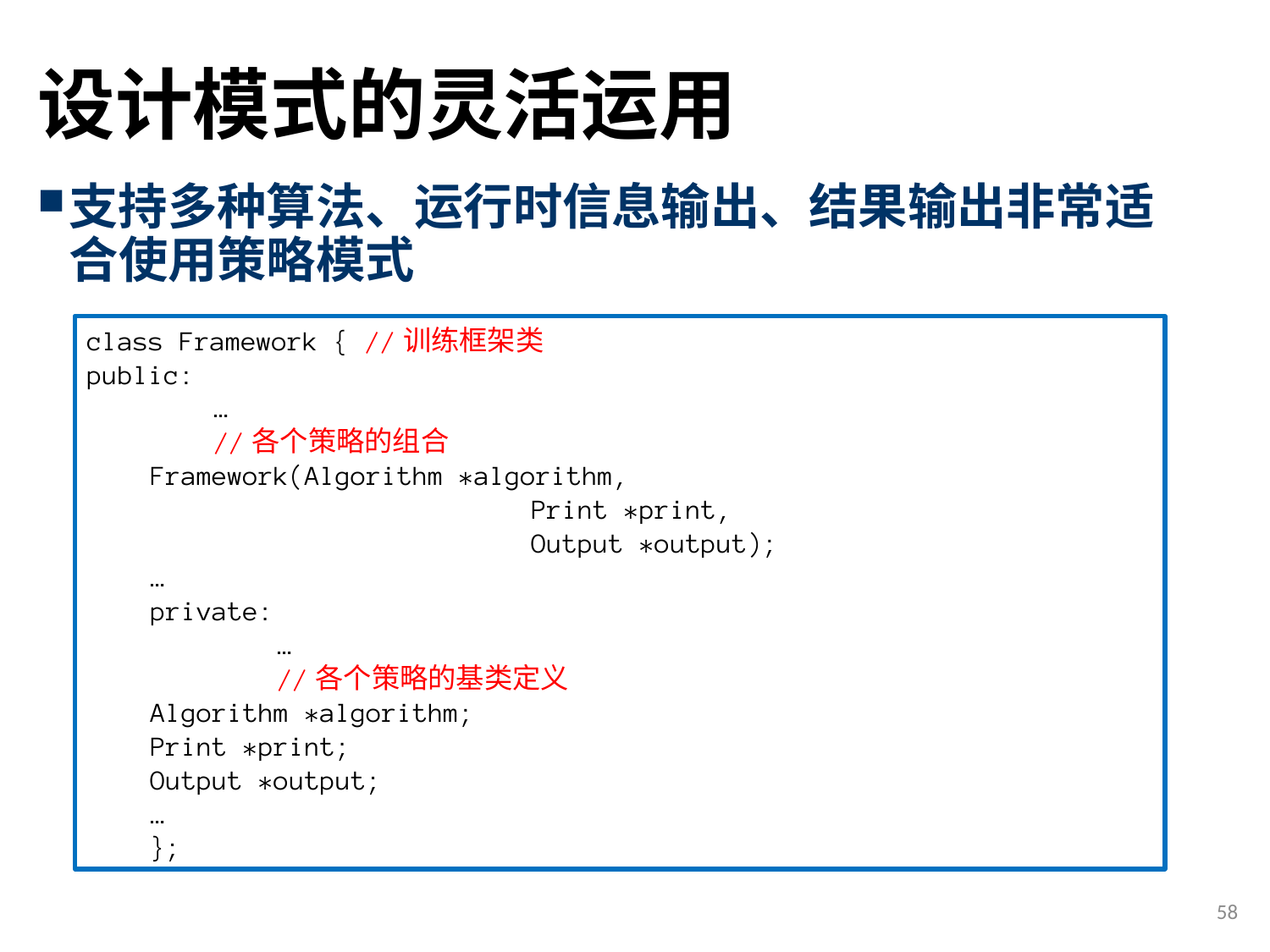

# 设计模式的灵活运用
支持多种算法、运行时信息输出、结果输出非常适合使用策略模式
class Framework { //训练框架类
public:
	…
	//各个策略的组合
Framework(Algorithm *algorithm,
			Print *print,
			Output *output);
…
private:
	…
	//各个策略的基类定义
Algorithm *algorithm;
Print *print;
Output *output;
…
};
58